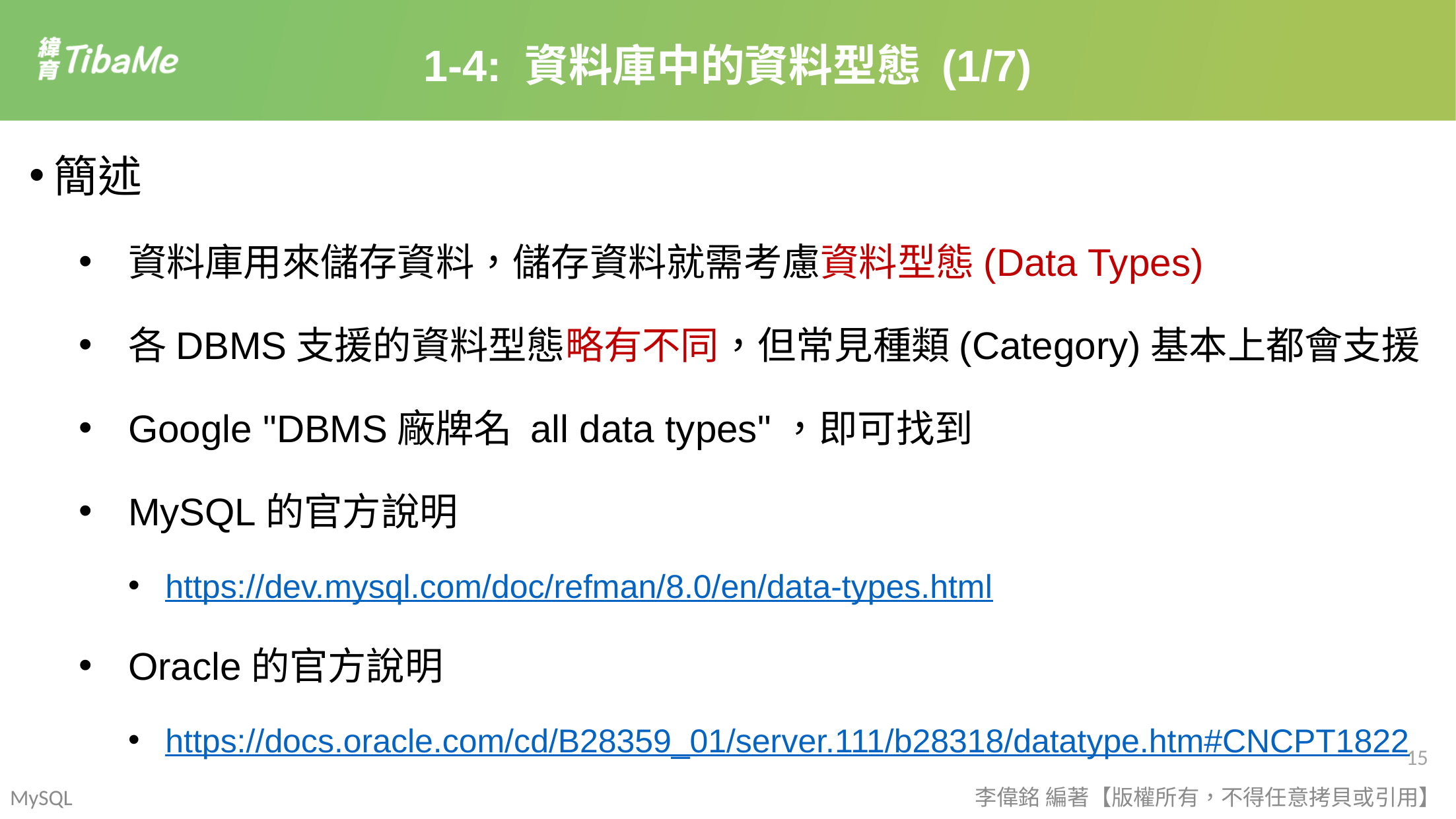

1-4: 資料庫中的資料型態 (1/7)
簡述
資料庫用來儲存資料，儲存資料就需考慮資料型態(Data Types)
各DBMS支援的資料型態略有不同，但常見種類(Category)基本上都會支援
Google "DBMS廠牌名 all data types"，即可找到
MySQL的官方說明
https://dev.mysql.com/doc/refman/8.0/en/data-types.html
Oracle的官方說明
https://docs.oracle.com/cd/B28359_01/server.111/b28318/datatype.htm#CNCPT1822

MySQL
李偉銘 編著【版權所有，不得任意拷貝或引用】